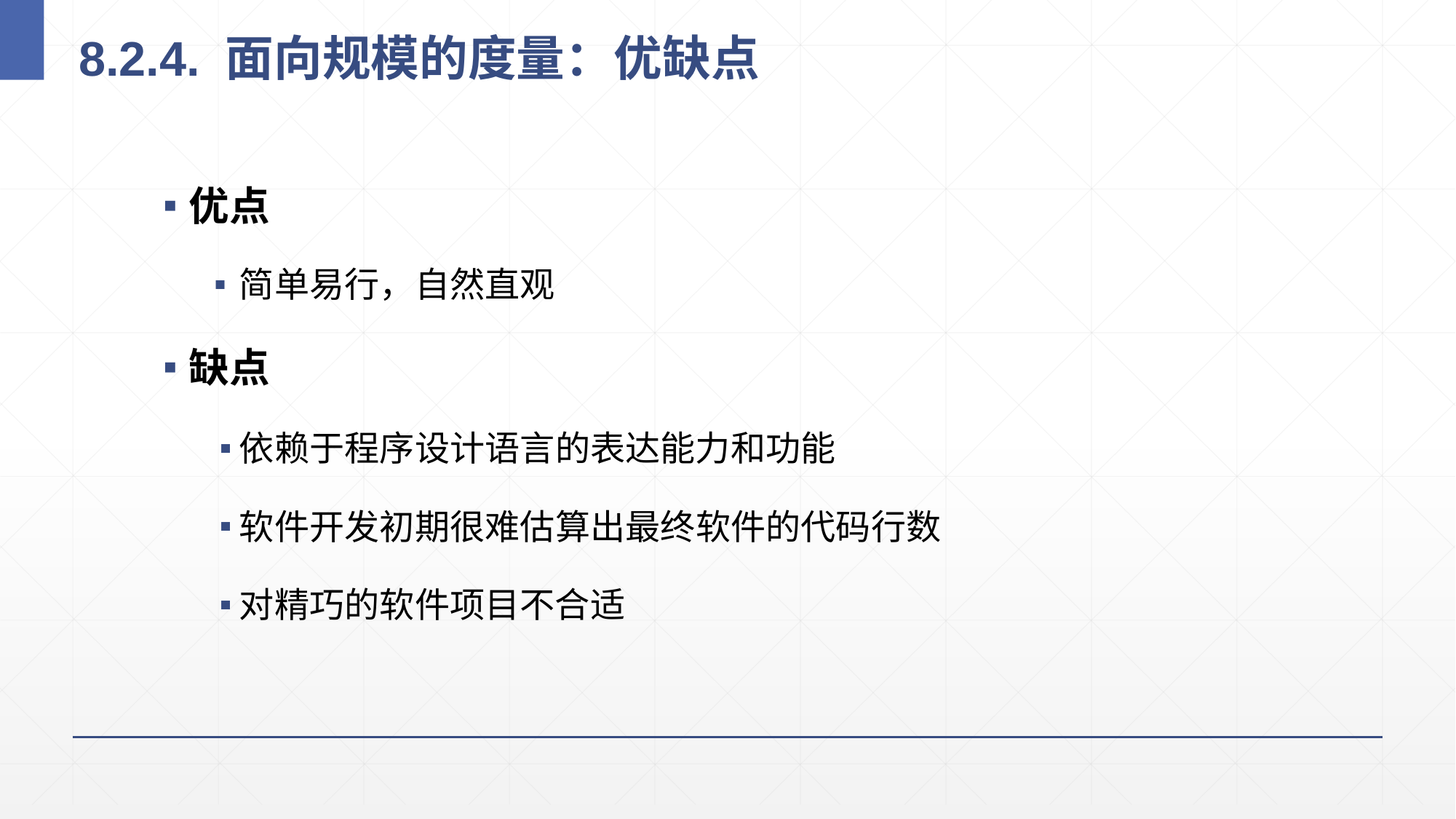

# 8.2.4. 面向规模的度量：优缺点
优点
简单易行，自然直观
缺点
依赖于程序设计语言的表达能力和功能
软件开发初期很难估算出最终软件的代码行数
对精巧的软件项目不合适